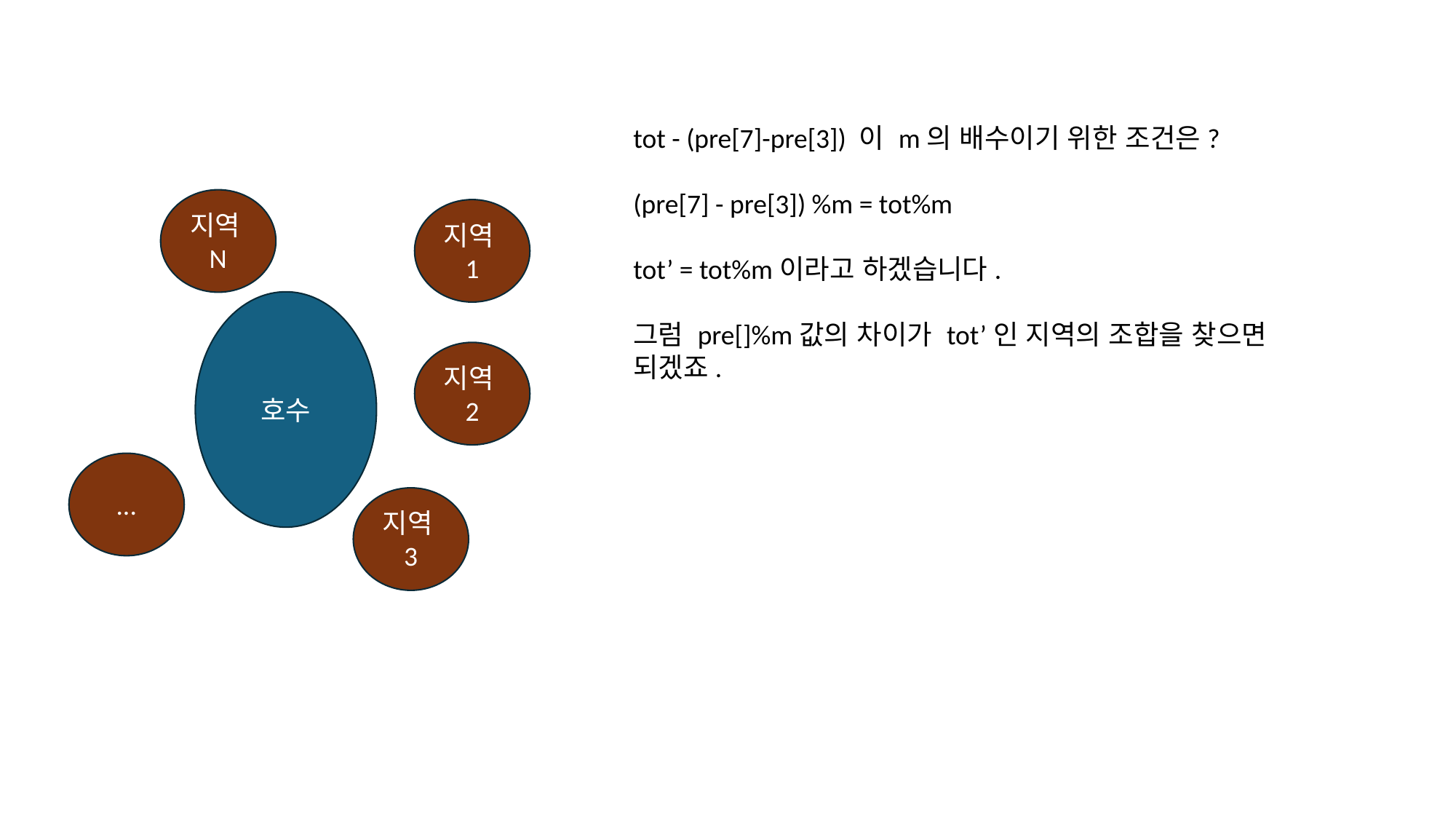

tot - (pre[7]-pre[3]) 이 m의 배수이기 위한 조건은?

(pre[7] - pre[3]) %m = tot%m

tot’ = tot%m이라고 하겠습니다.

그럼 pre[]%m값의 차이가 tot’인 지역의 조합을 찾으면 되겠죠.
지역N
지역1
호수
지역2
...
지역3